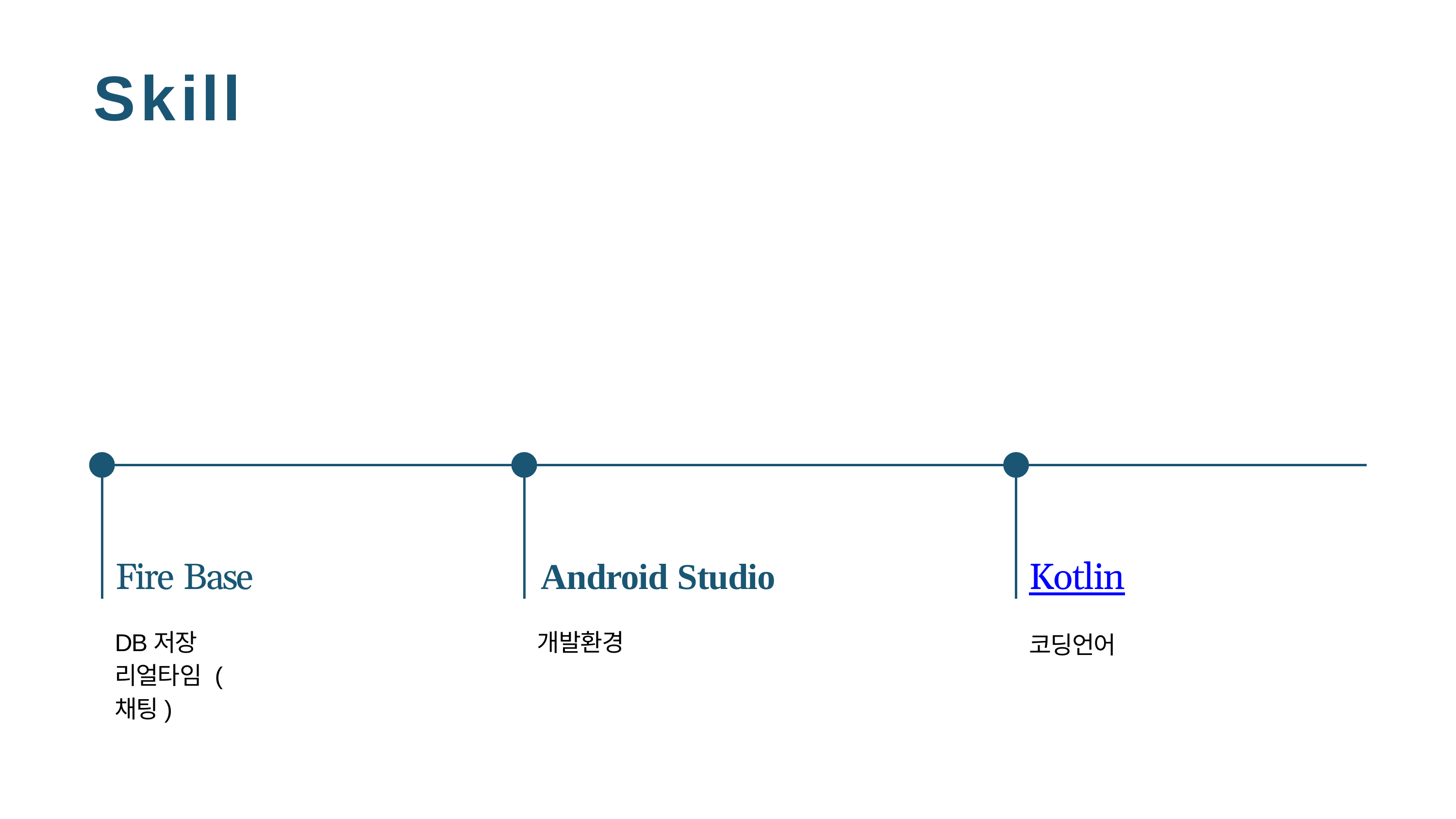

# Skill

Fire Base
DB저장  리얼타임 (채팅)
Android Studio
개발환경
Kotlin
코딩언어